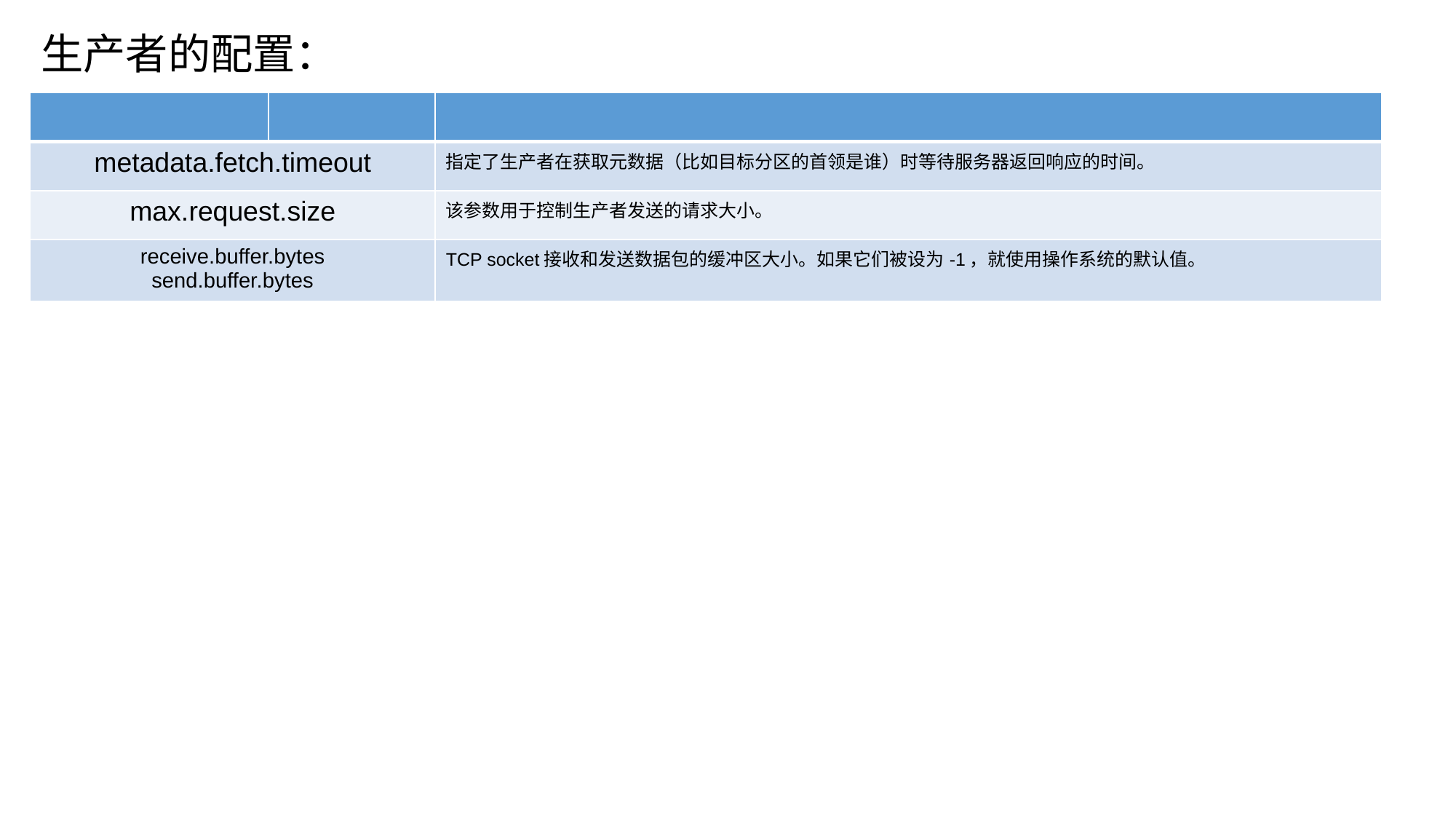

生产者的配置：
|  |  |  |
| --- | --- | --- |
| metadata.fetch.timeout |  | 指定了生产者在获取元数据（比如目标分区的首领是谁）时等待服务器返回响应的时间。 |
| max.request.size |  | 该参数用于控制生产者发送的请求大小。 |
| receive.buffer.bytes send.buffer.bytes |  | TCP socket接收和发送数据包的缓冲区大小。如果它们被设为-1，就使用操作系统的默认值。 |